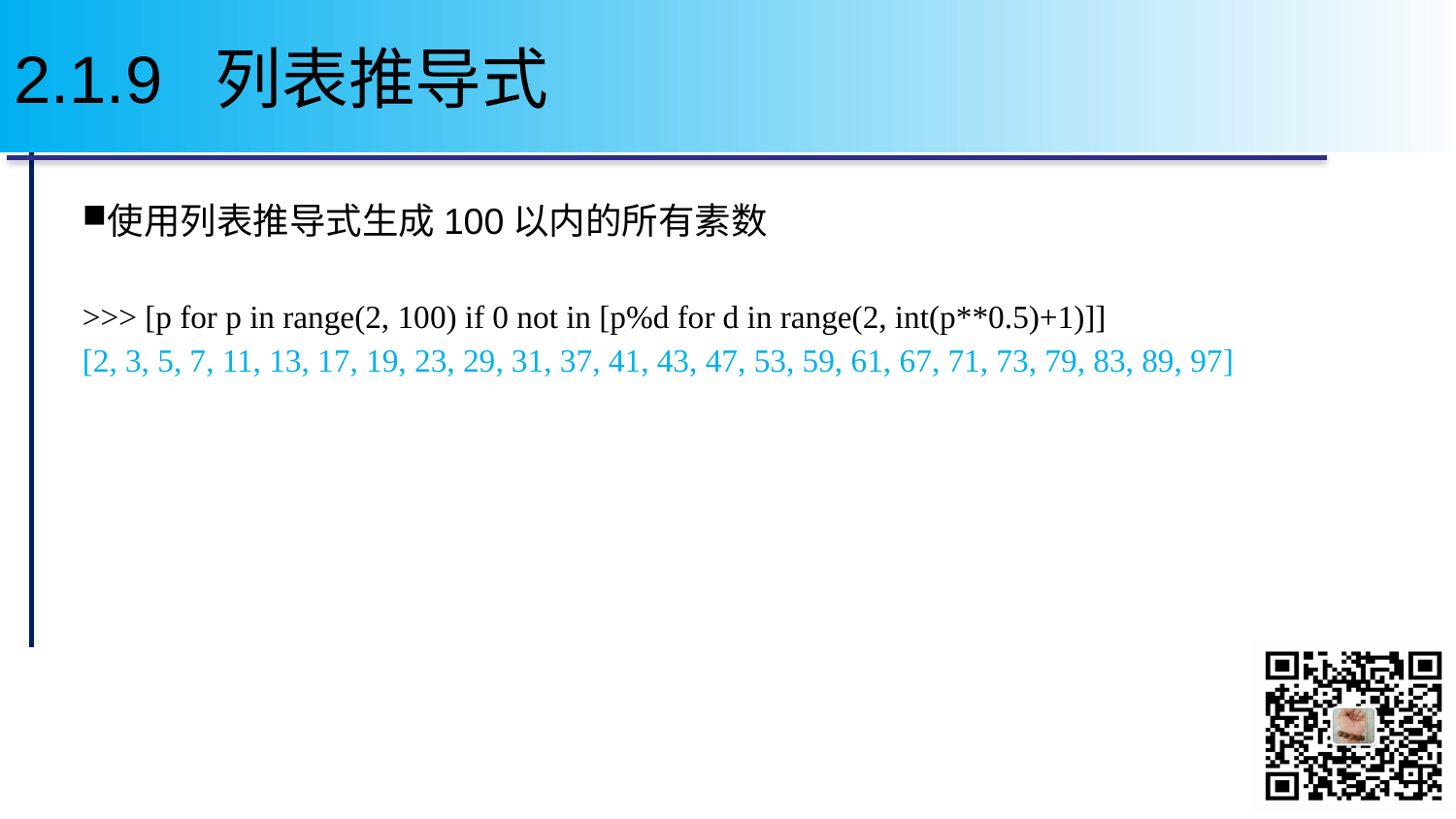

# 2.1.9  列表推导式
使用列表推导式生成100以内的所有素数

>>> [p for p in range(2, 100) if 0 not in [p%d for d in range(2, int(p**0.5)+1)]]
[2, 3, 5, 7, 11, 13, 17, 19, 23, 29, 31, 37, 41, 43, 47, 53, 59, 61, 67, 71, 73, 79, 83, 89, 97]